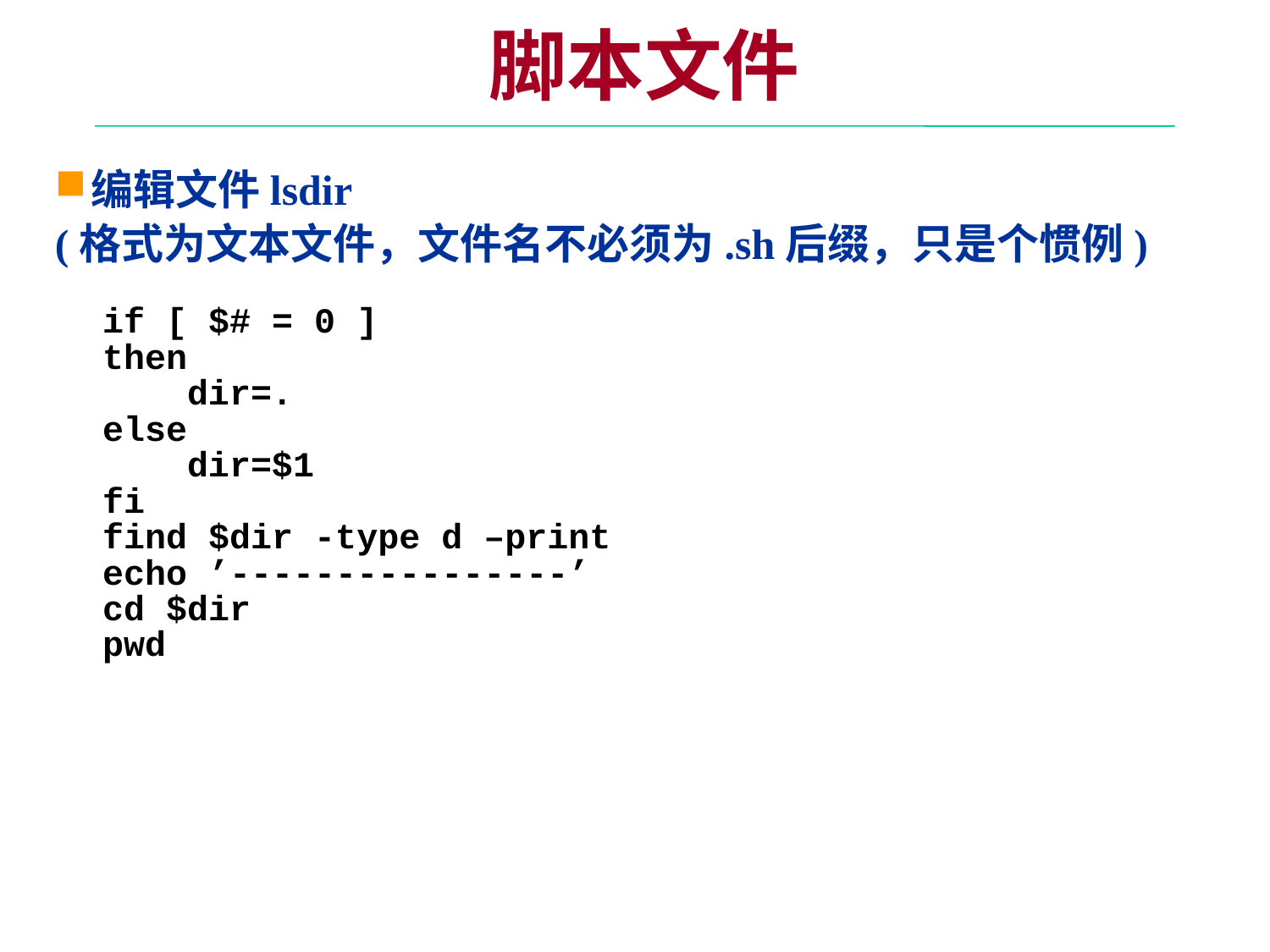

脚本文件
编辑文件lsdir
(格式为文本文件，文件名不必须为.sh后缀，只是个惯例)

if [ $# = 0 ]
then
    dir=.
else
    dir=$1
fi
find $dir -type d –print
echo ’----------------’
cd $dir
pwd